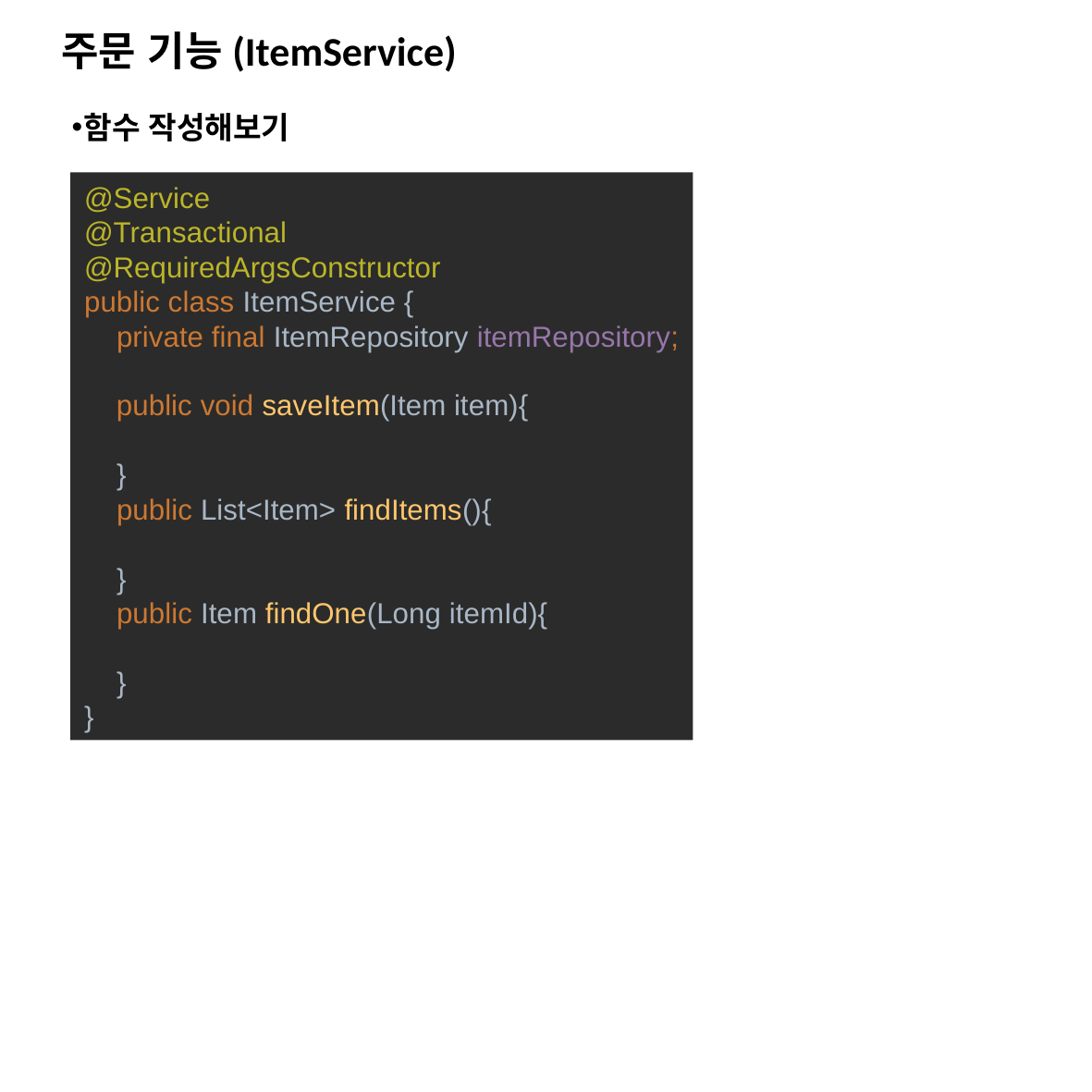

# 주문 기능(ItemService)
함수 작성해보기
@Service
@Transactional
@RequiredArgsConstructor
public class ItemService {
    private final ItemRepository itemRepository;
    public void saveItem(Item item){
    }
    public List<Item> findItems(){
    }
    public Item findOne(Long itemId){
    }
}